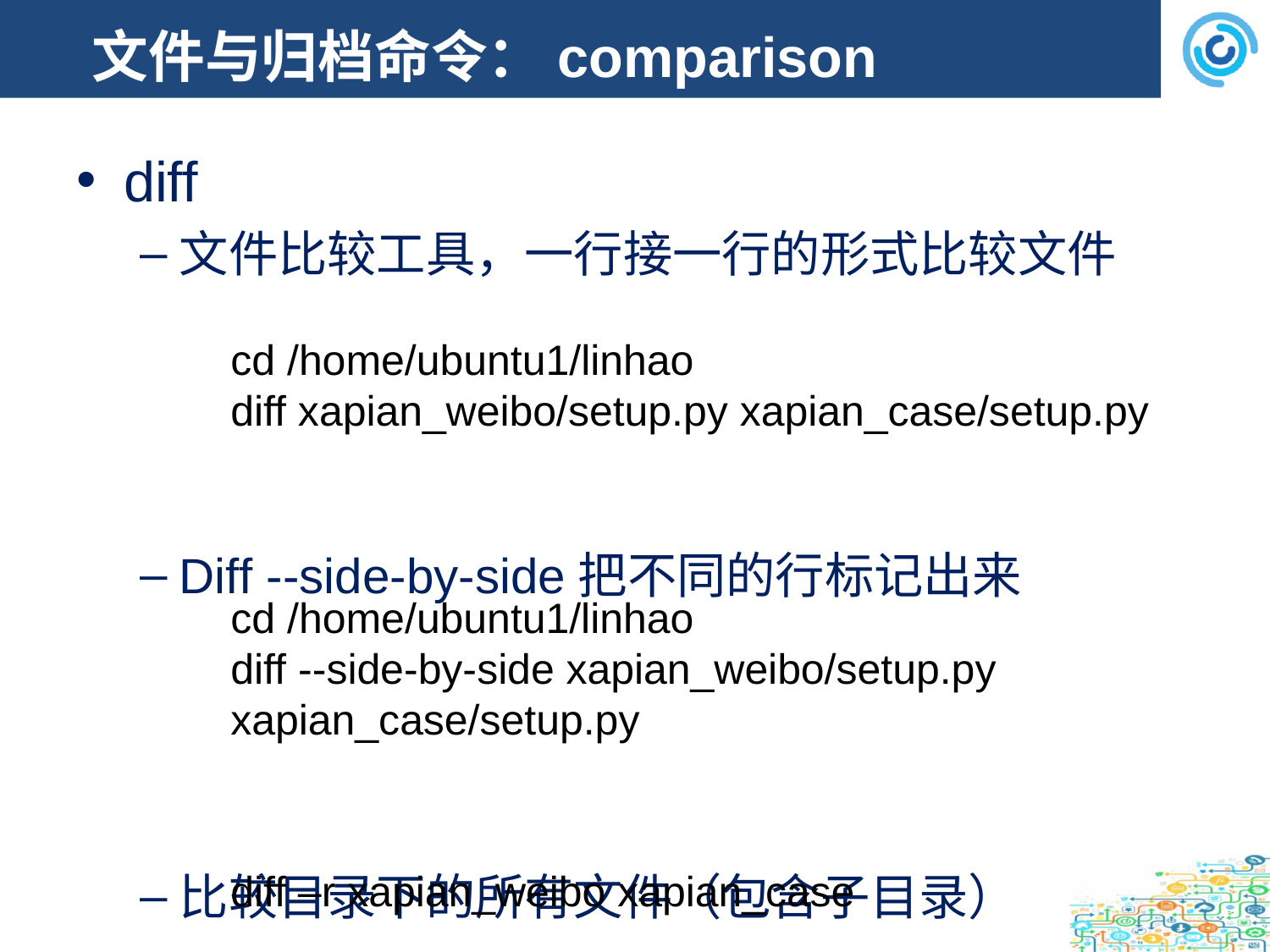

# 文件与归档命令：comparison
diff
文件比较工具，一行接一行的形式比较文件

Diff --side-by-side把不同的行标记出来

比较目录下的所有文件（包含子目录）

cd /home/ubuntu1/linhao
diff xapian_weibo/setup.py xapian_case/setup.py
cd /home/ubuntu1/linhao
diff --side-by-side xapian_weibo/setup.py xapian_case/setup.py
diff –r xapian_weibo xapian_case